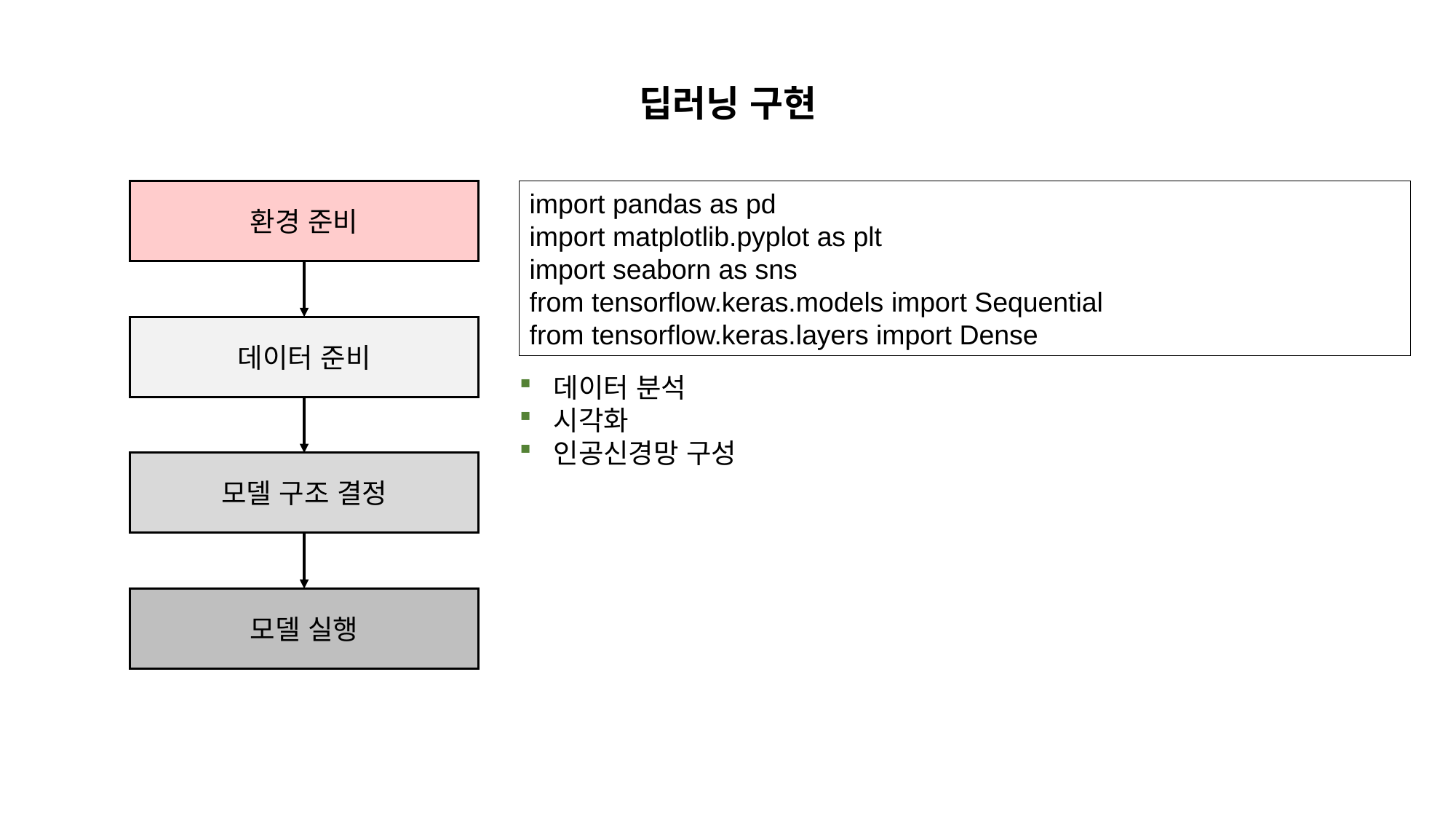

딥러닝 구현
환경 준비
import pandas as pd
import matplotlib.pyplot as plt
import seaborn as sns
from tensorflow.keras.models import Sequential
from tensorflow.keras.layers import Dense
데이터 준비
데이터 분석
시각화
인공신경망 구성
모델 구조 결정
모델 실행